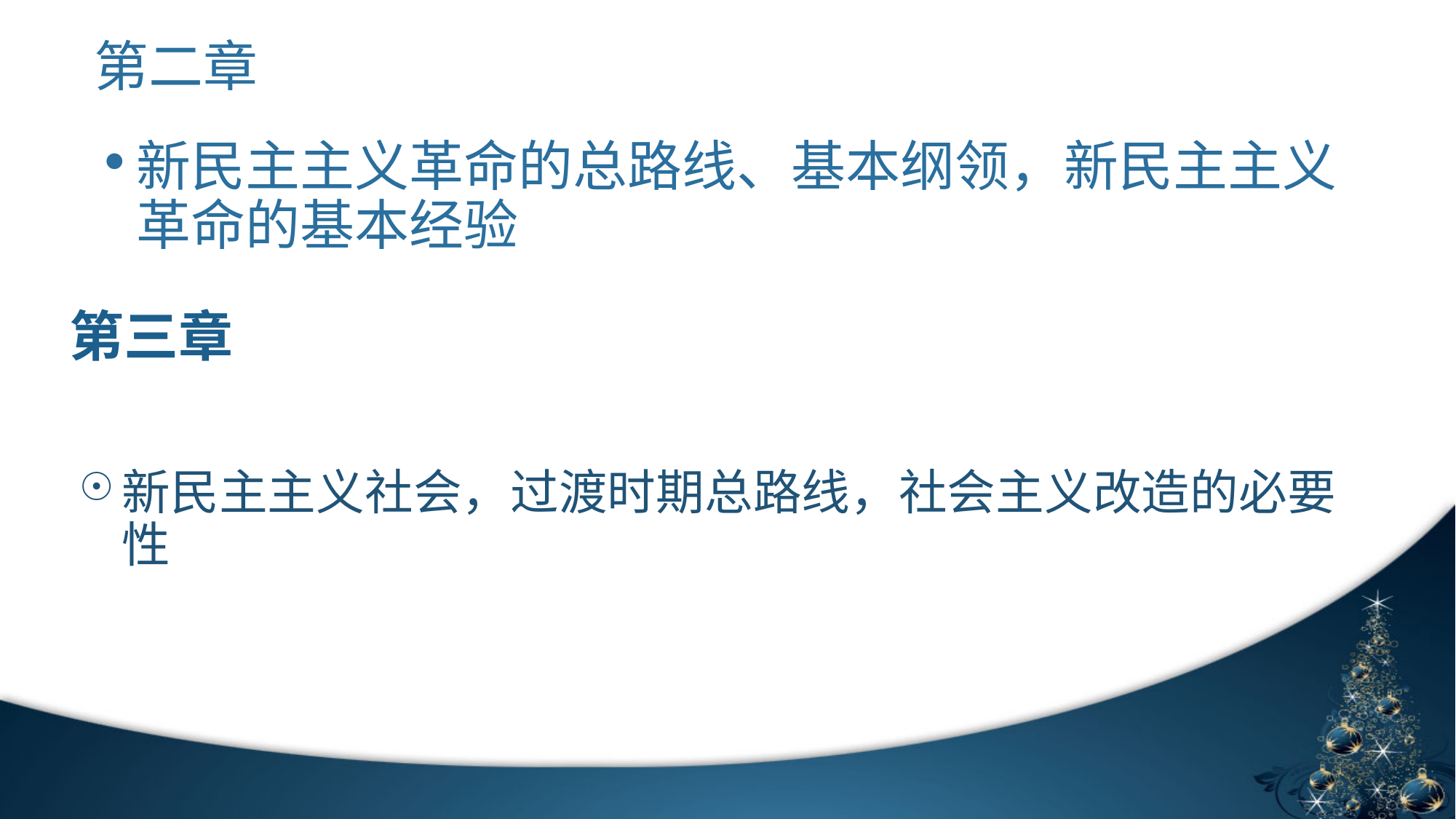

# 第二章
新民主主义革命的总路线、基本纲领，新民主主义革命的基本经验
第三章
新民主主义社会，过渡时期总路线，社会主义改造的必要性